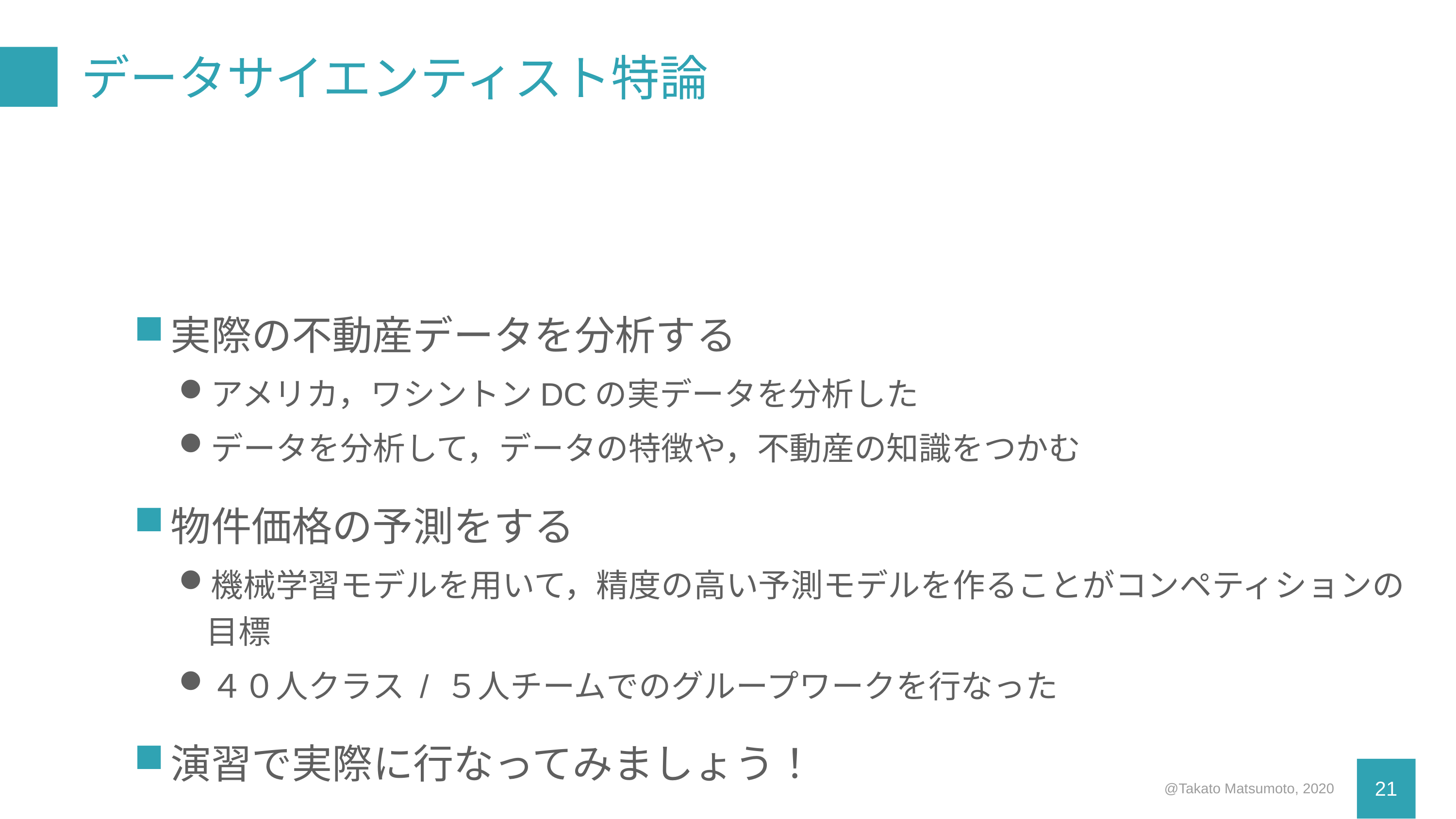

# データサイエンティスト特論
実際の不動産データを分析する
アメリカ，ワシントンDCの実データを分析した
データを分析して，データの特徴や，不動産の知識をつかむ
物件価格の予測をする
機械学習モデルを用いて，精度の高い予測モデルを作ることがコンペティションの目標
４０人クラス / ５人チームでのグループワークを行なった
演習で実際に行なってみましょう！

@Takato Matsumoto, 2020
21